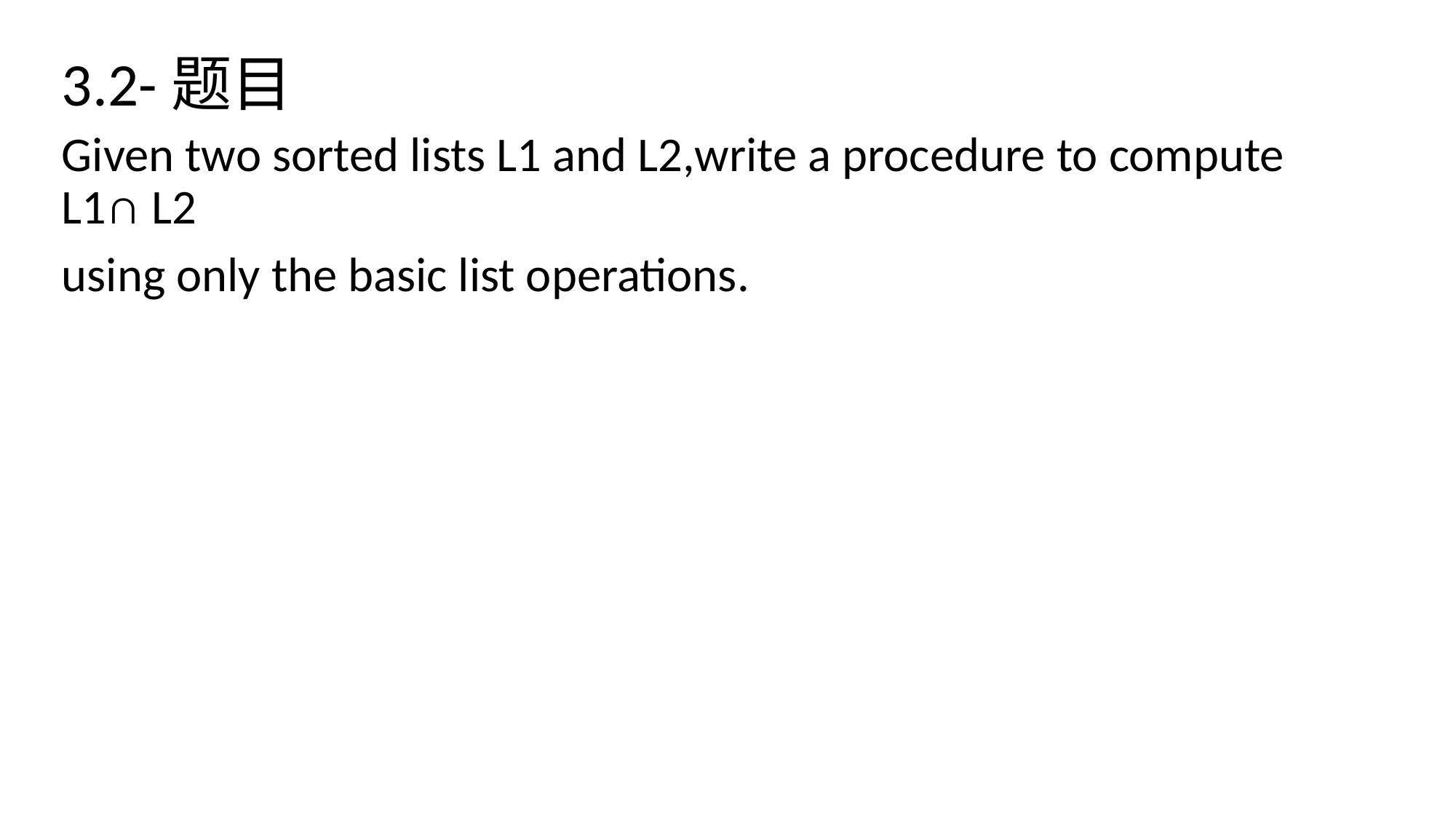

# 3.2-题目
Given two sorted lists L1 and L2,write a procedure to compute L1∩ L2
using only the basic list operations.